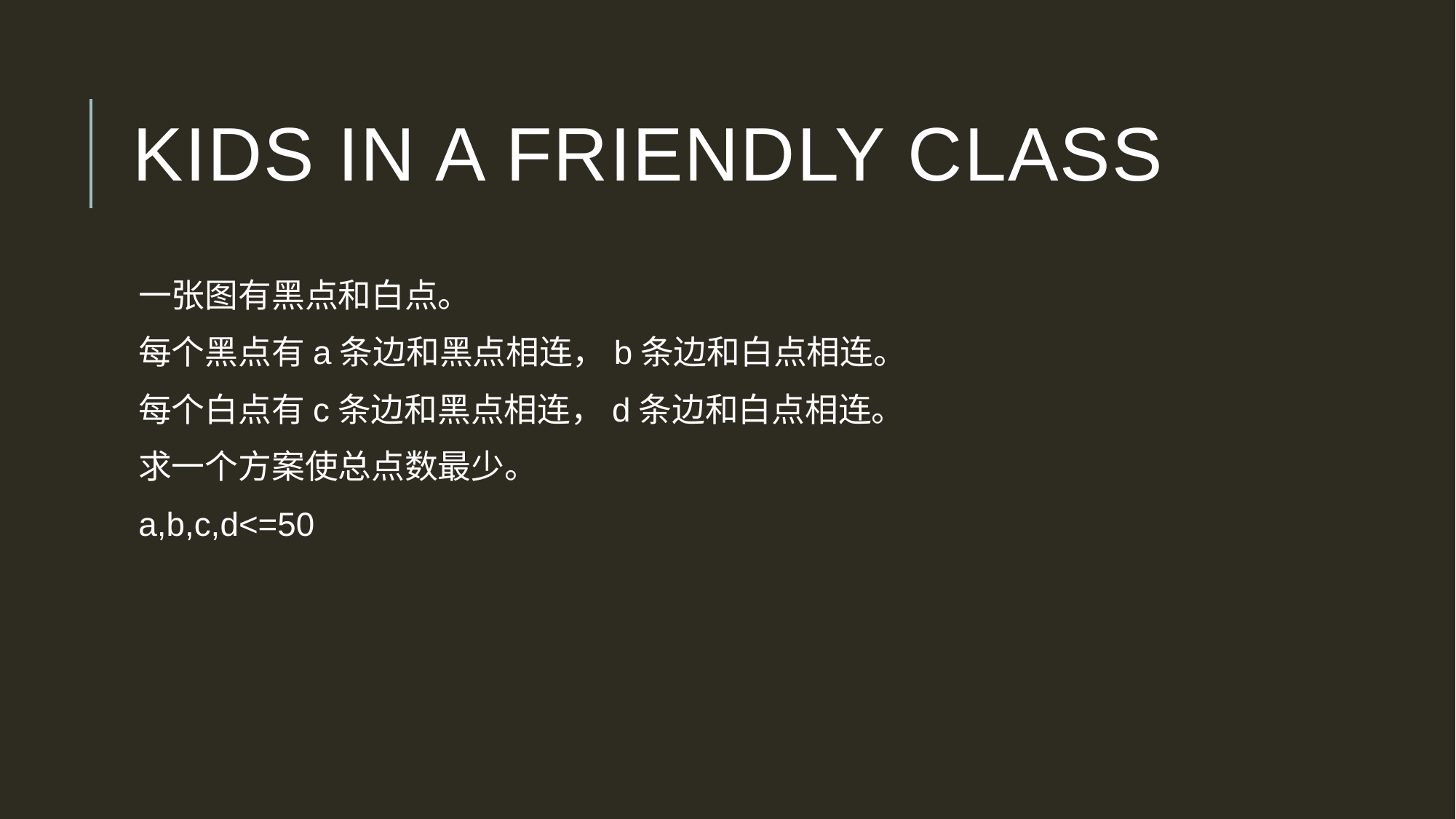

# Kids in a Friendly Class
一张图有黑点和白点。
每个黑点有a条边和黑点相连，b条边和白点相连。
每个白点有c条边和黑点相连，d条边和白点相连。
求一个方案使总点数最少。
a,b,c,d<=50